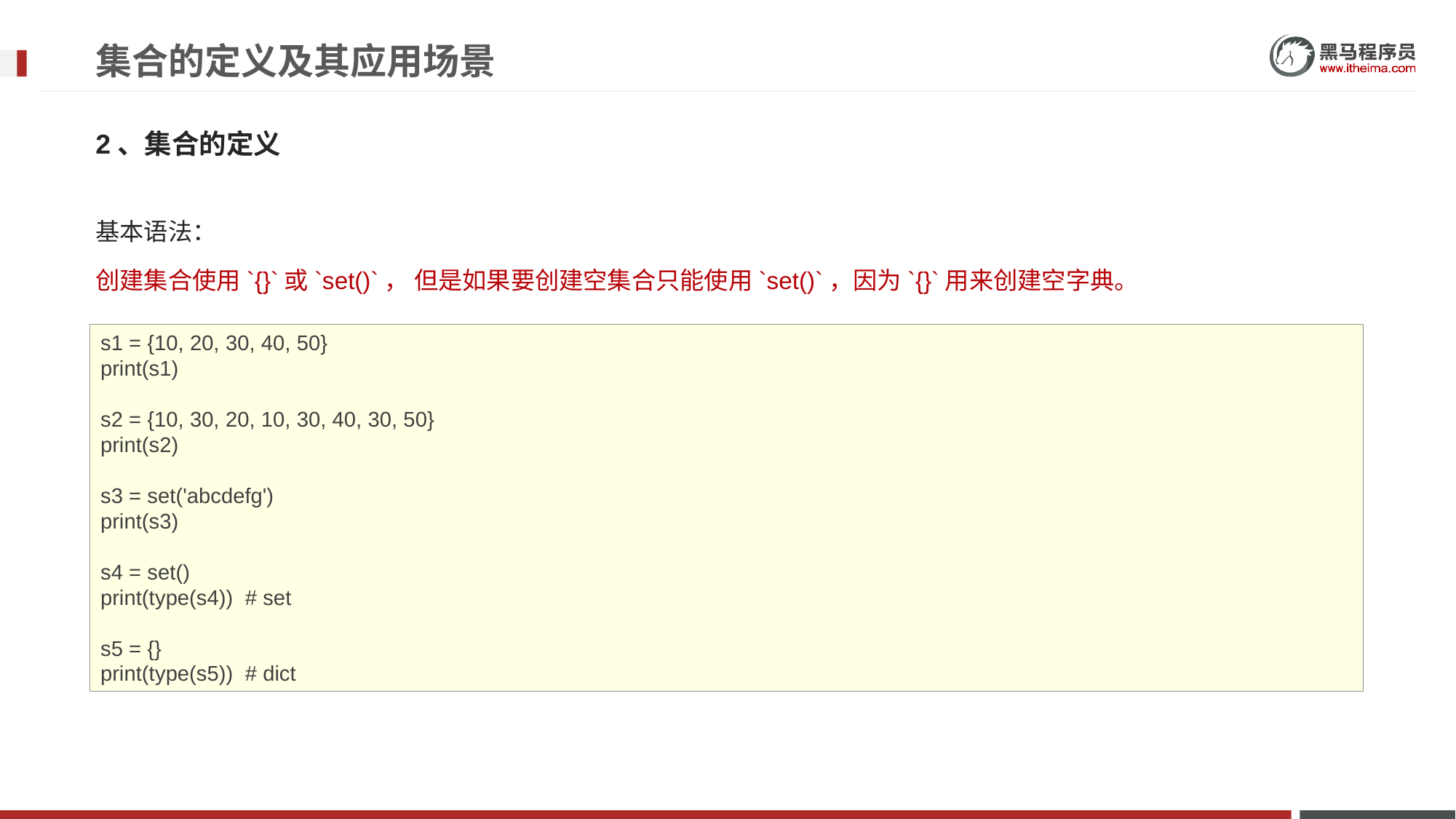

# 集合的定义及其应用场景
2、集合的定义
基本语法：
创建集合使用`{}`或`set()`， 但是如果要创建空集合只能使用`set()`，因为`{}`用来创建空字典。
s1 = {10, 20, 30, 40, 50}
print(s1)

s2 = {10, 30, 20, 10, 30, 40, 30, 50}
print(s2)

s3 = set('abcdefg')
print(s3)

s4 = set()
print(type(s4))  # set

s5 = {}
print(type(s5))  # dict